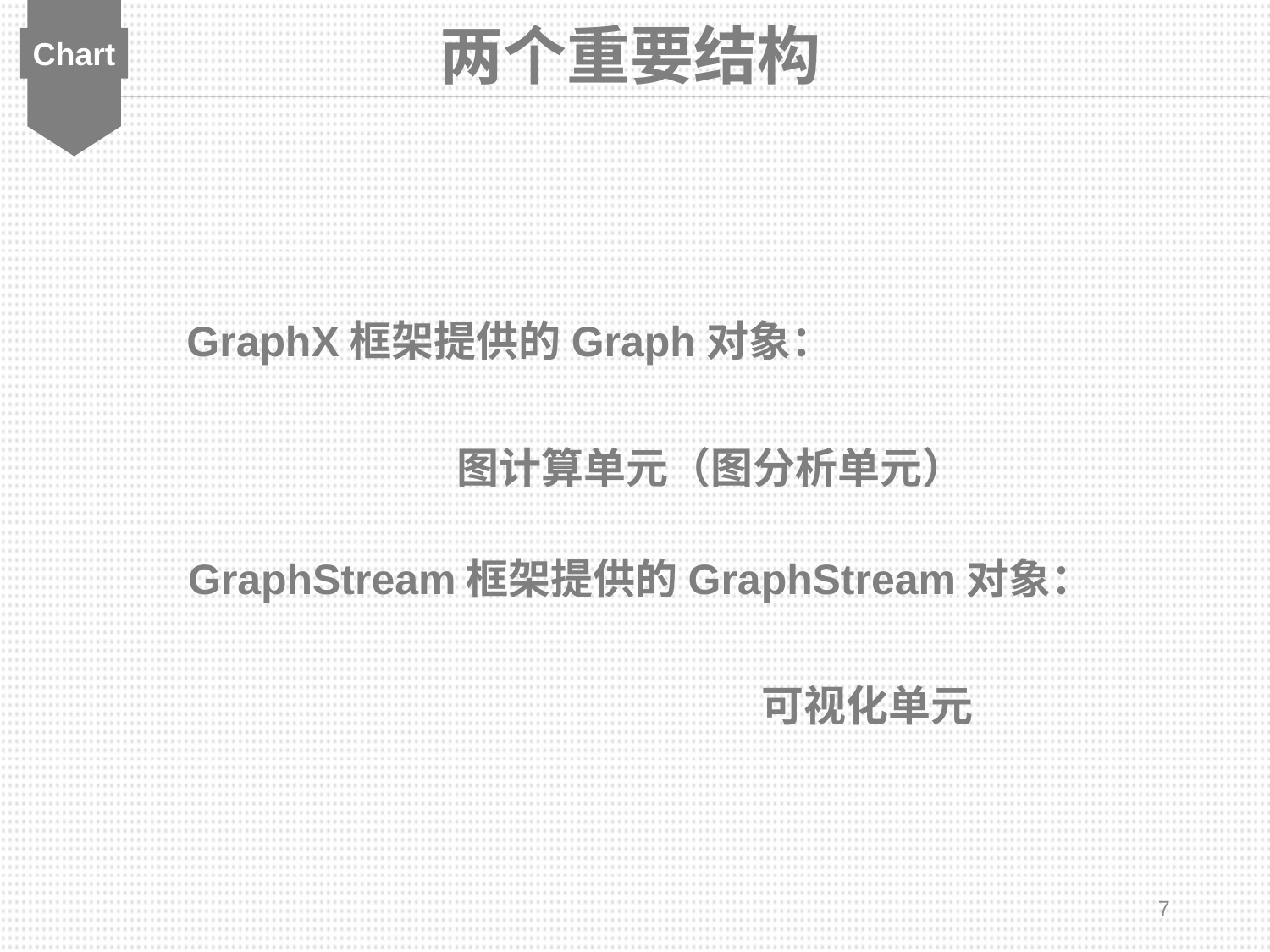

Chart
两个重要结构

    GraphX框架提供的Graph对象：
                               图计算单元（图分析单元）
  GraphStream框架提供的GraphStream对象：
                                                             可视化单元
7